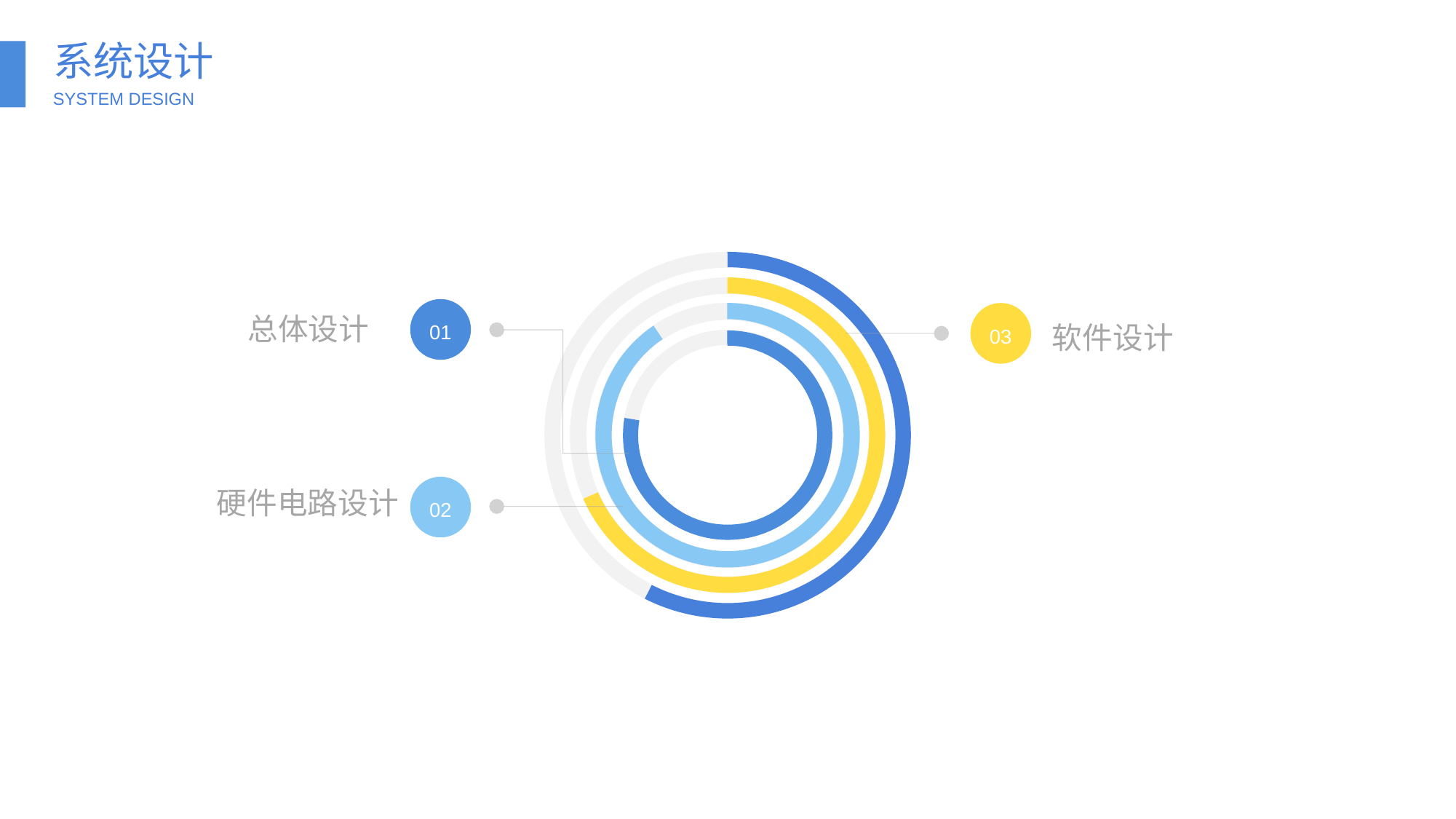

系统设计

SYSTEM DESIGN

01
总体设计

03
软件设计

硬件电路设计
02